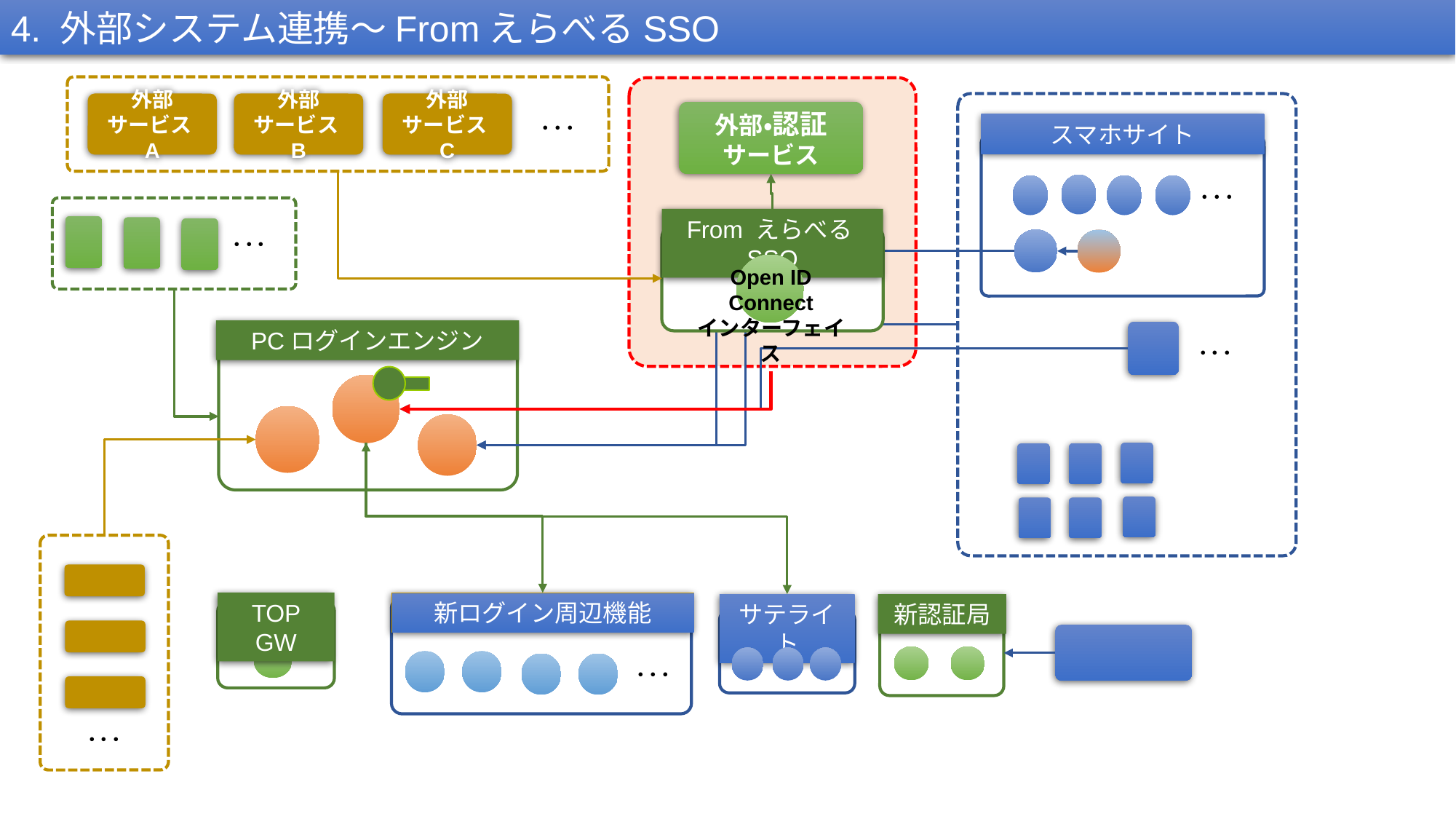

4. 外部システム連携～FromえらべるSSO

外部
サービスA
外部
サービスB
外部
サービスC

外部・認証
サービス
･･･
スマホサイト

･･･

From えらべるSSO

･･･

Open ID Connect
インターフェイス
PCログインエンジン

･･･

TOP GW

新ログイン周辺機能

･･･
新認証局

サテライト

･･･